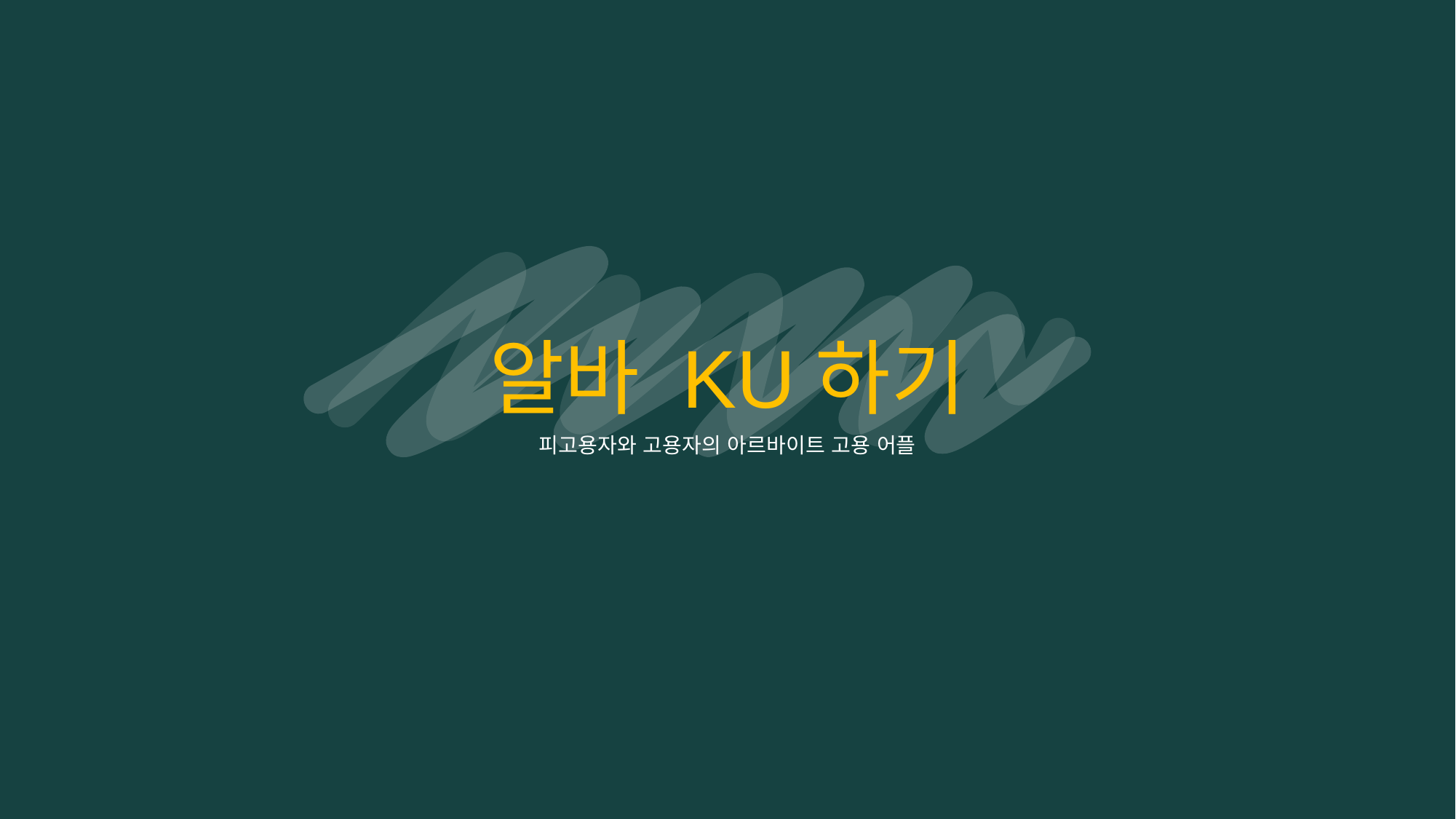

알바 KU하기
피고용자와 고용자의 아르바이트 고용 어플